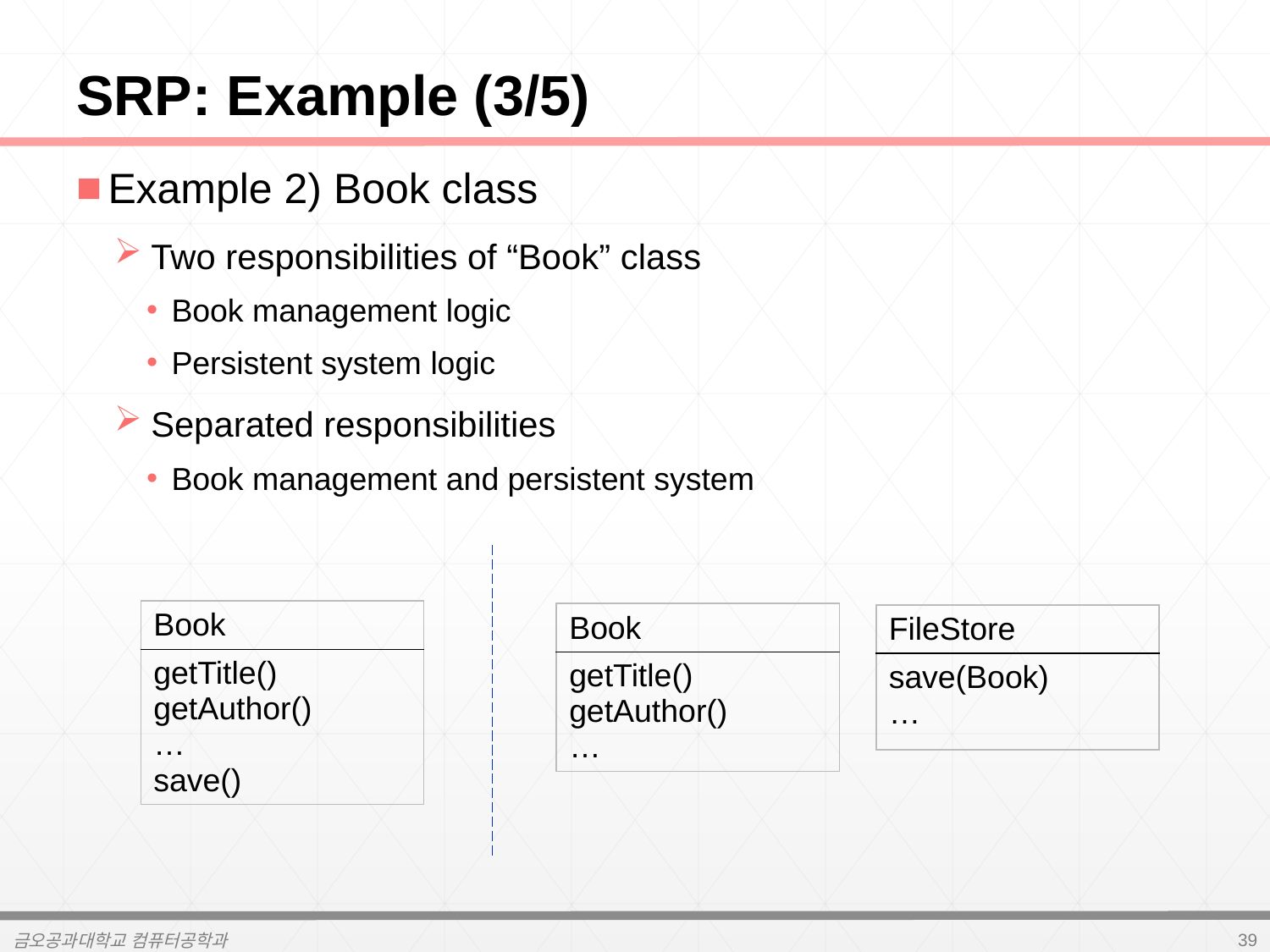

# SRP: Example (3/5)
Example 2) Book class
Two responsibilities of “Book” class
Book management logic
Persistent system logic
Separated responsibilities
Book management and persistent system
| Book |
| --- |
| getTitle() getAuthor() … save() |
| Book |
| --- |
| getTitle() getAuthor() … |
| FileStore |
| --- |
| save(Book) … |
39
금오공과대학교 컴퓨터공학과